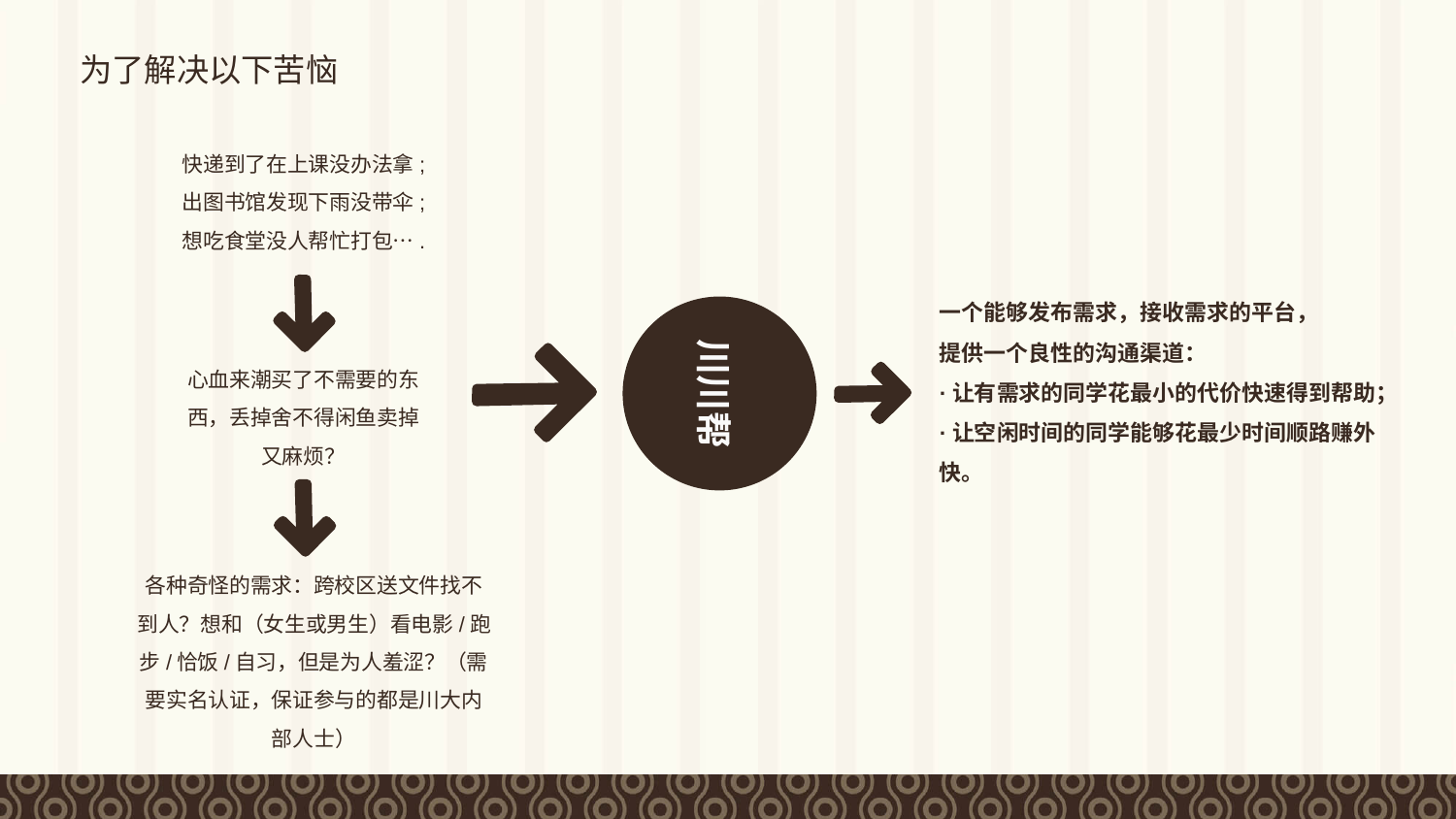

为了解决以下苦恼
快递到了在上课没办法拿;
出图书馆发现下雨没带伞;
想吃食堂没人帮忙打包….
一个能够发布需求，接收需求的平台，
提供一个良性的沟通渠道：
·让有需求的同学花最小的代价快速得到帮助；
·让空闲时间的同学能够花最少时间顺路赚外快。

川川帮
心血来潮买了不需要的东西，丢掉舍不得闲鱼卖掉又麻烦？

各种奇怪的需求：跨校区送文件找不到人？想和（女生或男生）看电影/跑步/恰饭/自习，但是为人羞涩？（需要实名认证，保证参与的都是川大内部人士）